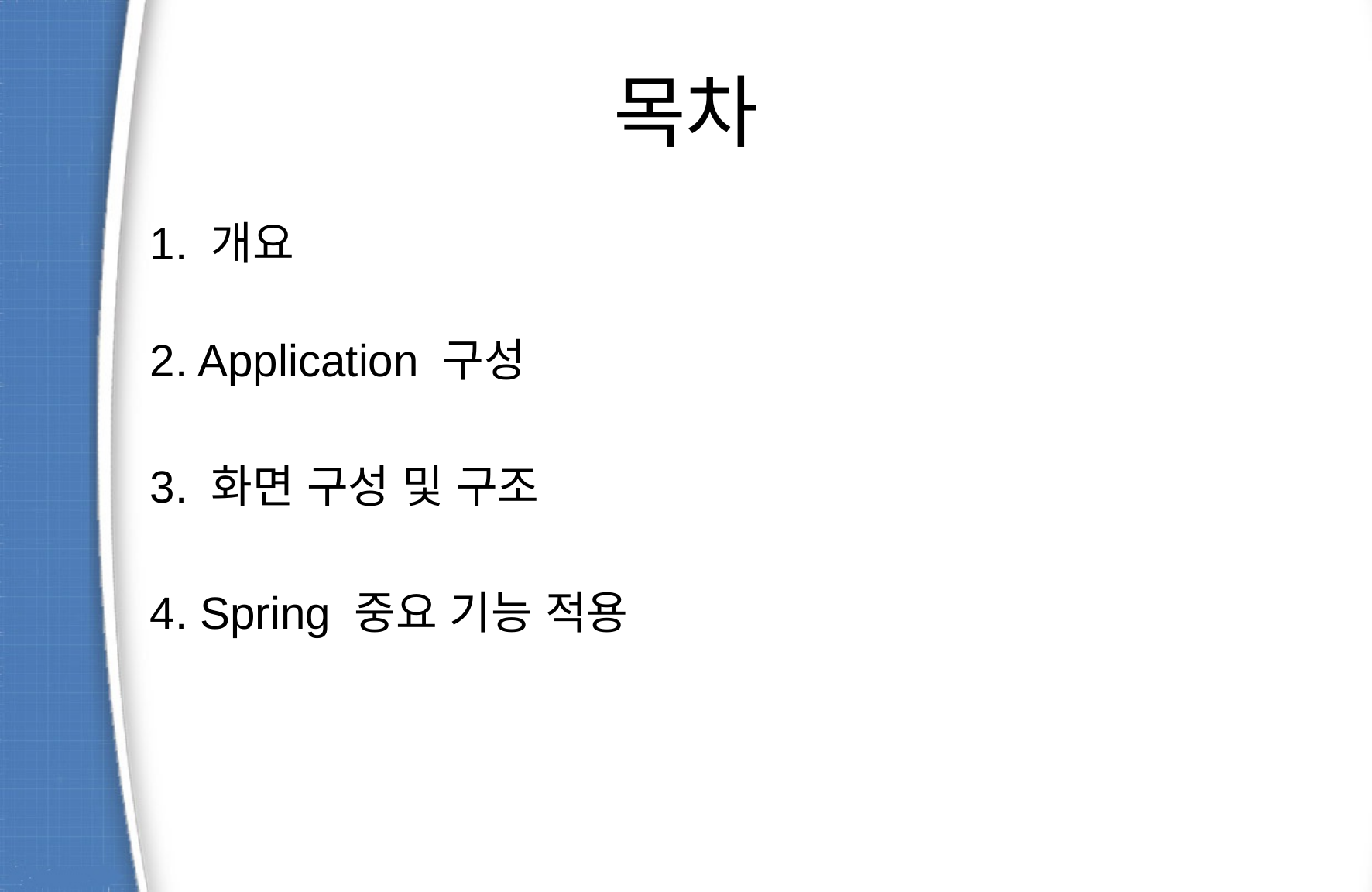

# 목차
1. 개요
2. Application 구성

3. 화면 구성 및 구조

4. Spring 중요 기능 적용